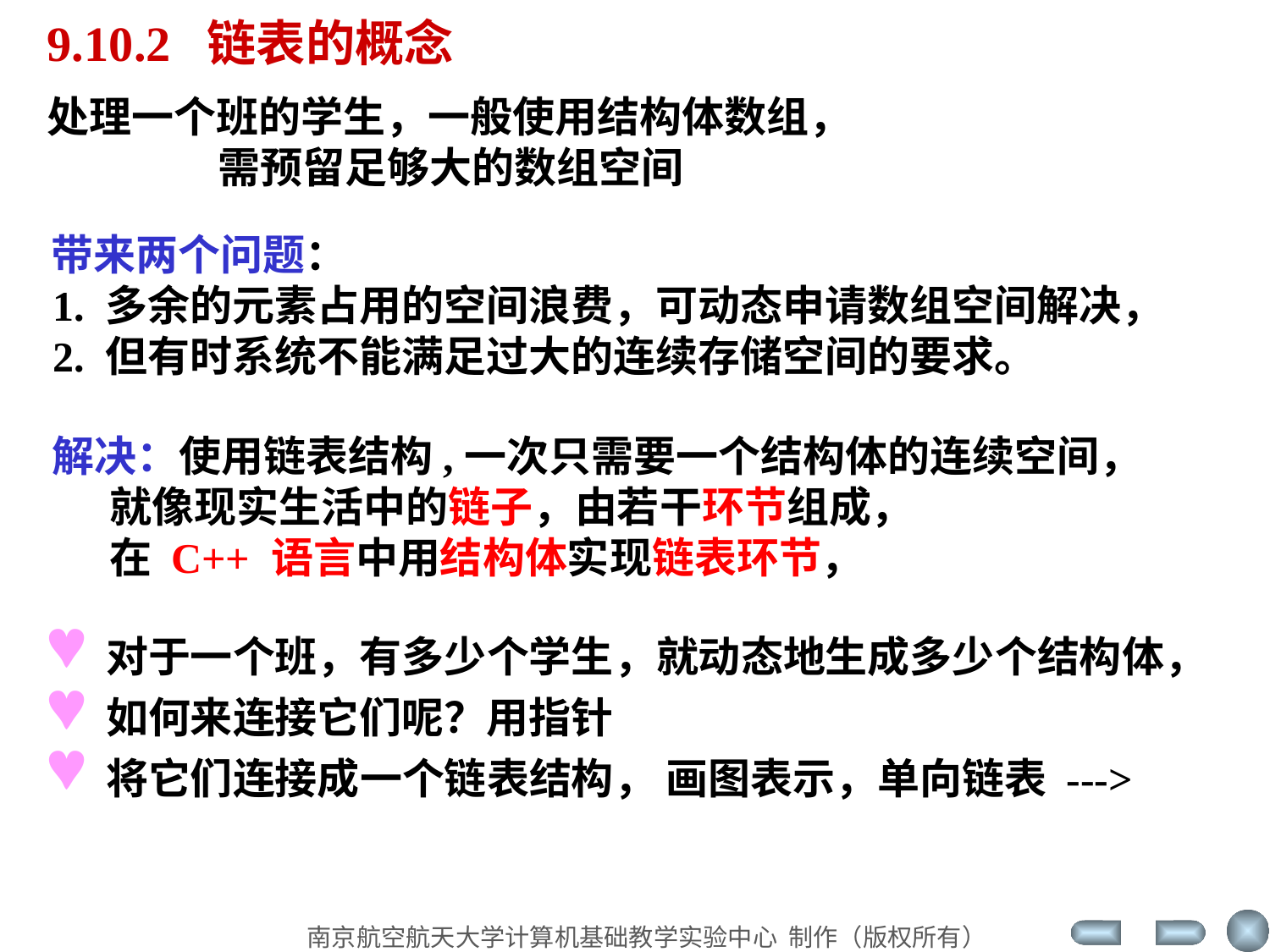

9.10.2  链表的概念
 处理一个班的学生，一般使用结构体数组，
                   需预留足够大的数组空间
 带来两个问题：
  1. 多余的元素占用的空间浪费，可动态申请数组空间解决，
  2. 但有时系统不能满足过大的连续存储空间的要求。
 解决：使用链表结构,一次只需要一个结构体的连续空间，
       就像现实生活中的链子，由若干环节组成，
       在 C++ 语言中用结构体实现链表环节，
 对于一个班，有多少个学生，就动态地生成多少个结构体，
 如何来连接它们呢？用指针
 将它们连接成一个链表结构， 画图表示，单向链表 --->